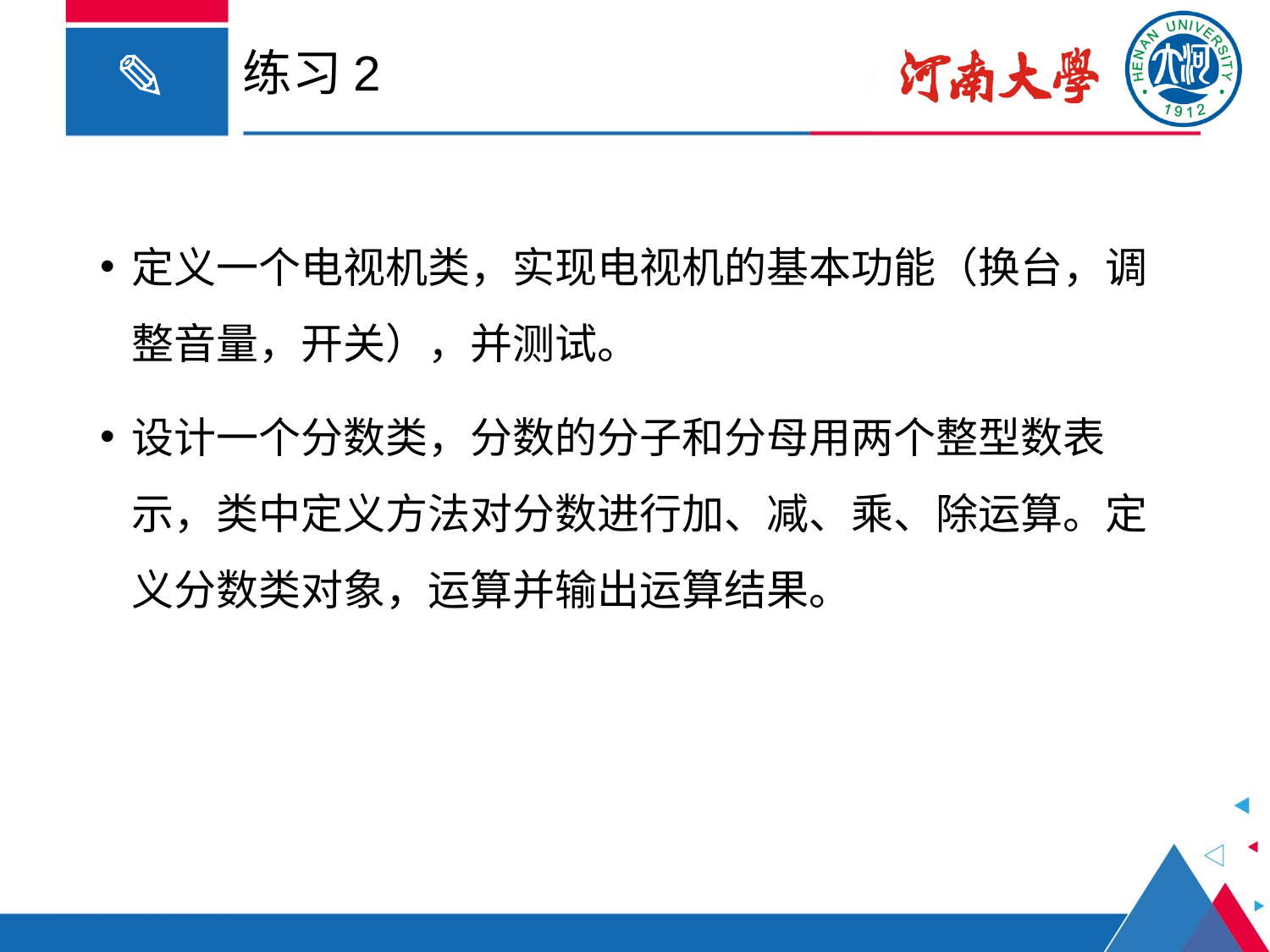

# 练习2
定义一个电视机类，实现电视机的基本功能（换台，调整音量，开关），并测试。
设计一个分数类，分数的分子和分母用两个整型数表示，类中定义方法对分数进行加、减、乘、除运算。定义分数类对象，运算并输出运算结果。